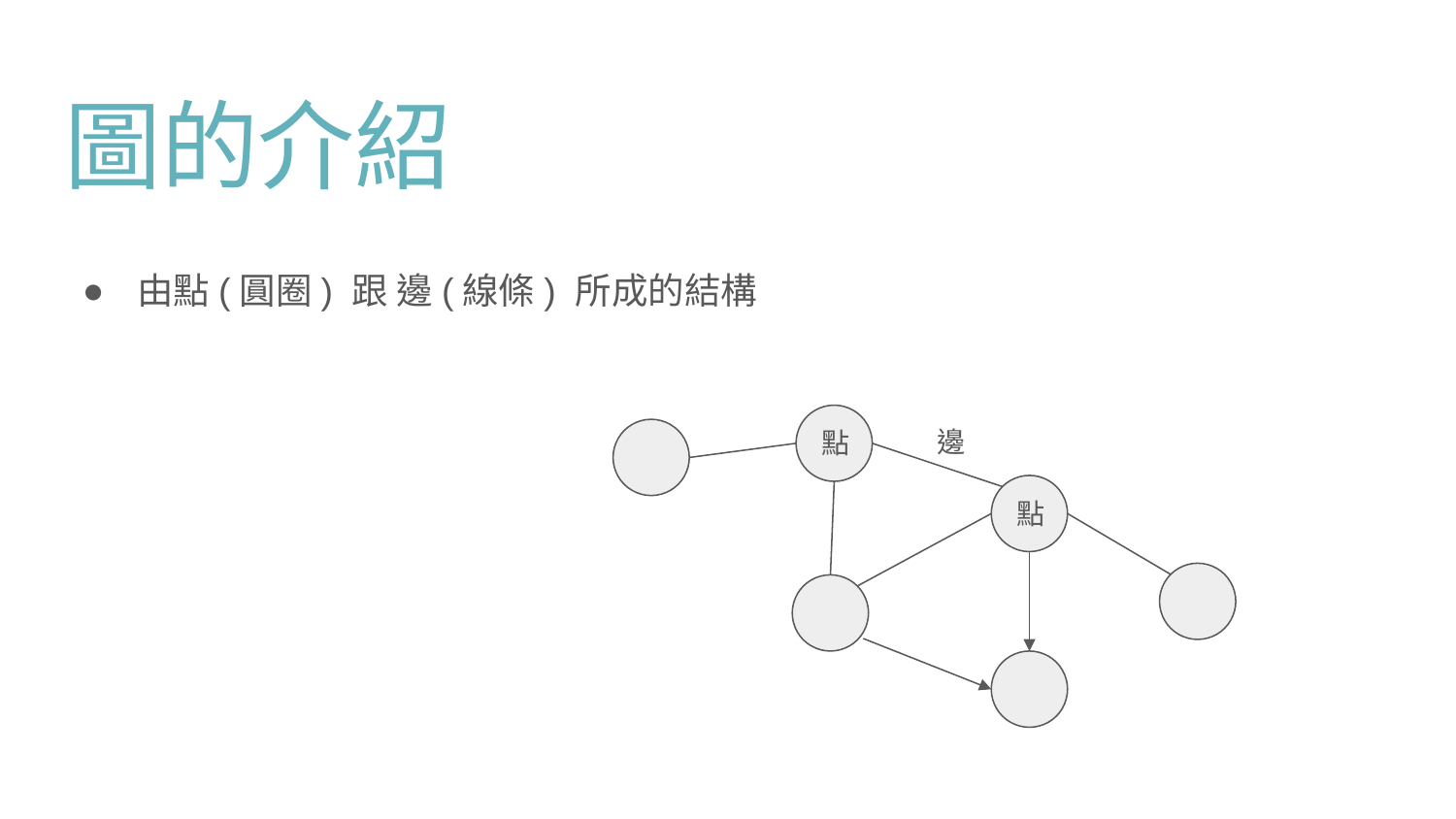

# 圖的介紹
由點(圓圈) 跟 邊(線條) 所成的結構

邊
點

點